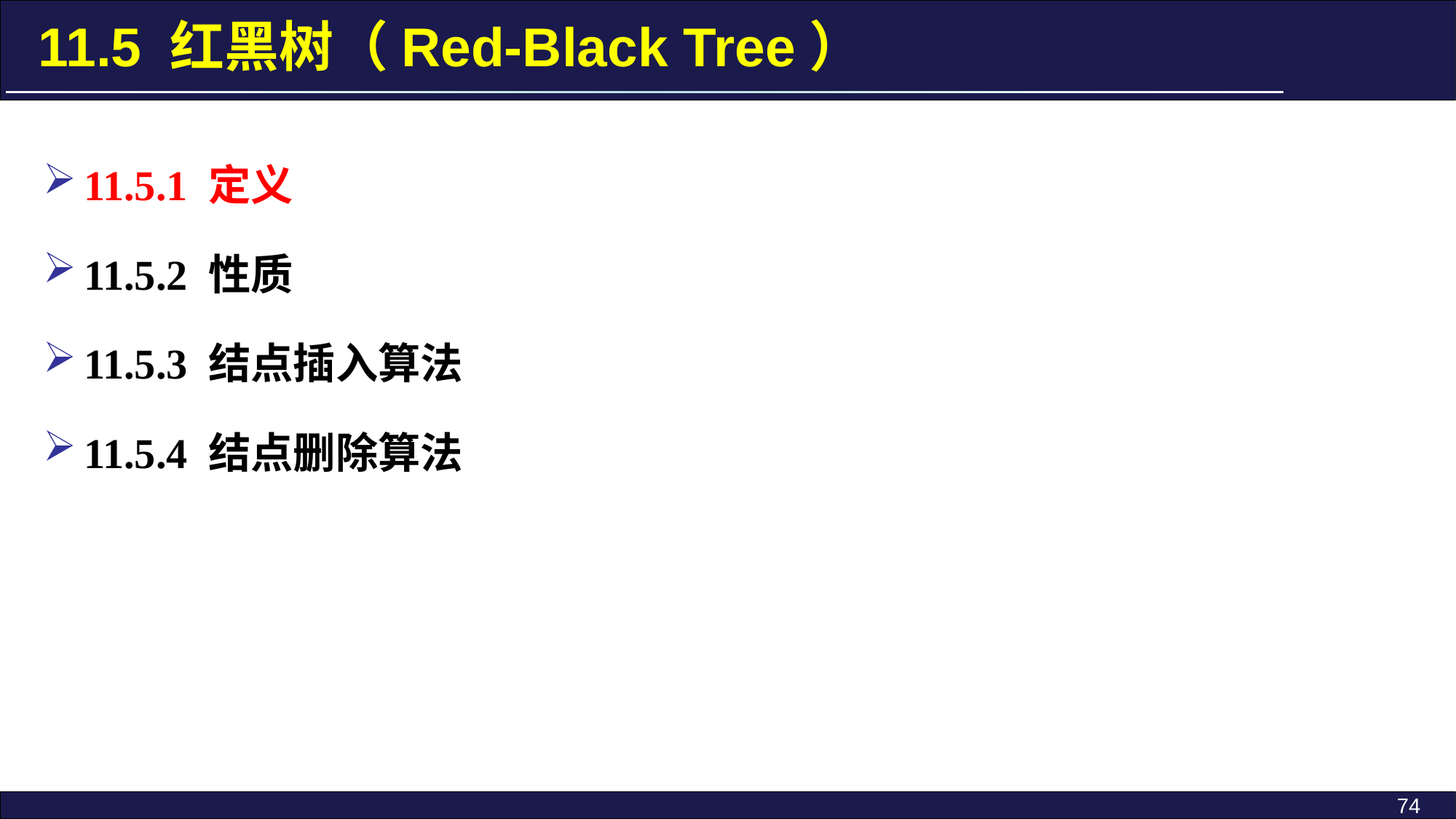

11.5 红黑树（Red-Black Tree）
11.5.1 定义
11.5.2 性质
11.5.3 结点插入算法
11.5.4 结点删除算法
74